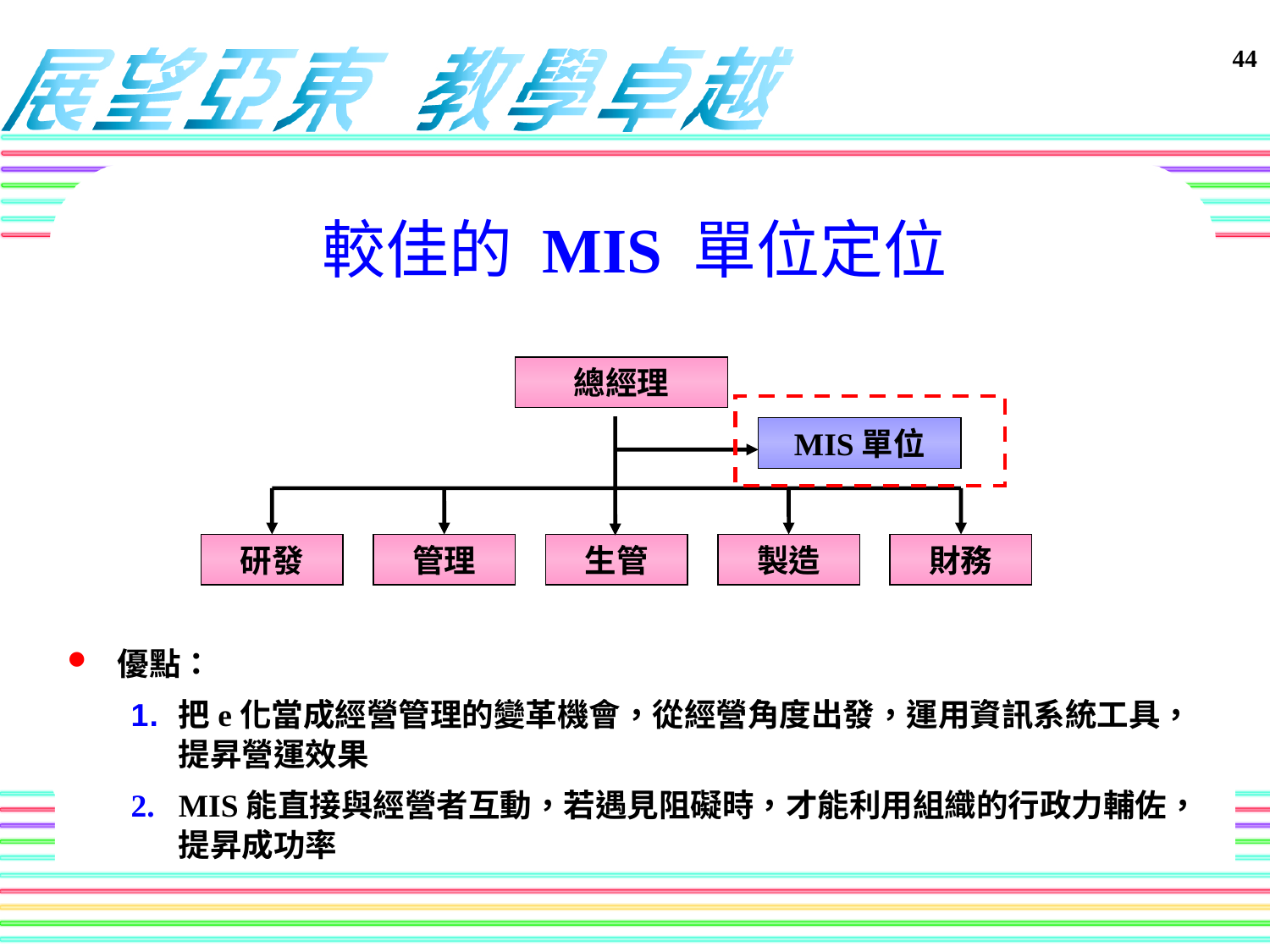

# 較佳的 MIS 單位定位
總經理

MIS單位

研發
管理
生管
製造
財務

優點：
把e化當成經營管理的變革機會，從經營角度出發，運用資訊系統工具，提昇營運效果
MIS能直接與經營者互動，若遇見阻礙時，才能利用組織的行政力輔佐，提昇成功率